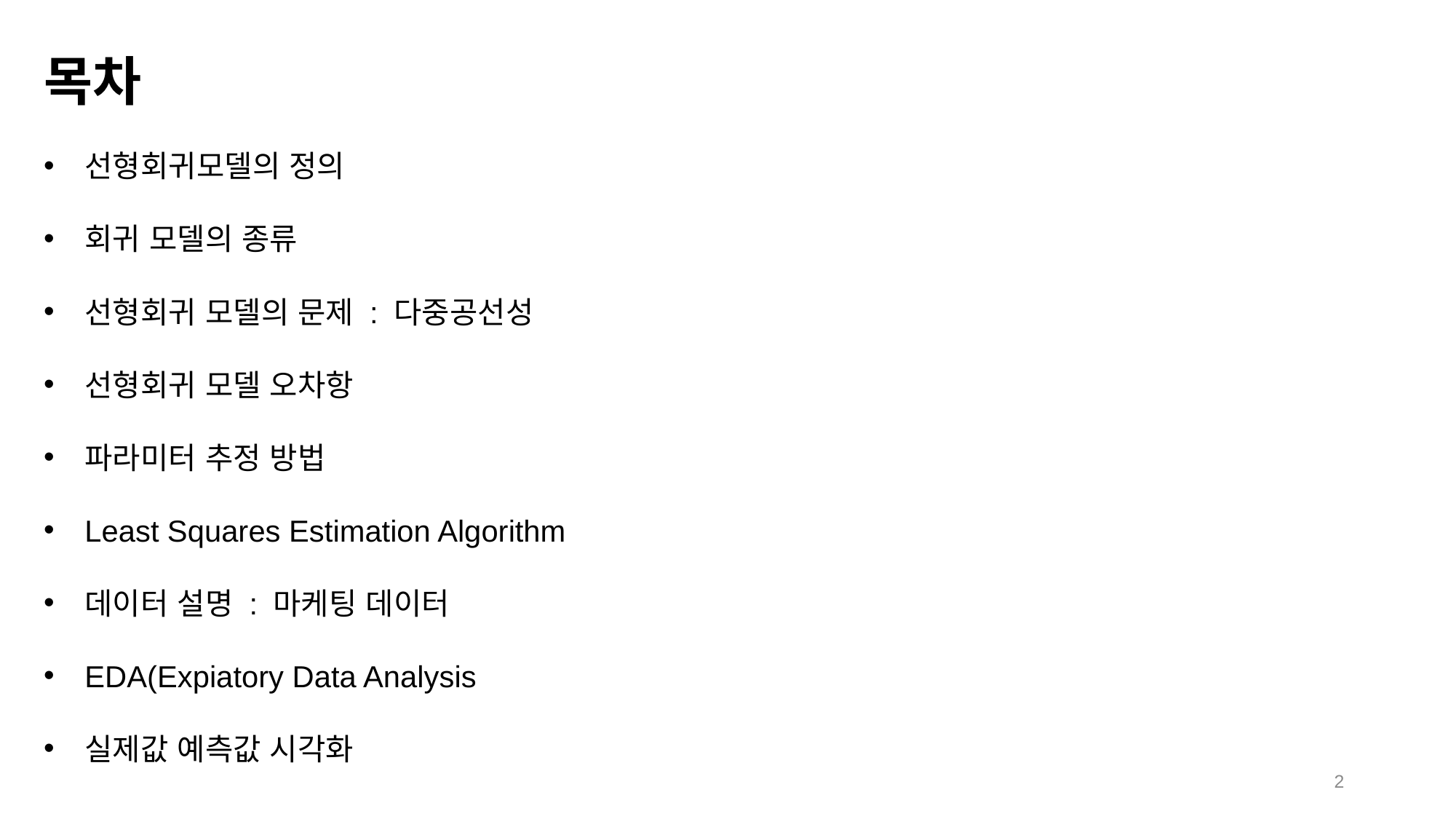

목차
선형회귀모델의 정의

회귀 모델의 종류

선형회귀 모델의 문제 : 다중공선성

선형회귀 모델 오차항

파라미터 추정 방법

Least Squares Estimation Algorithm

데이터 설명 : 마케팅 데이터

EDA(Expiatory Data Analysis

실제값 예측값 시각화

2